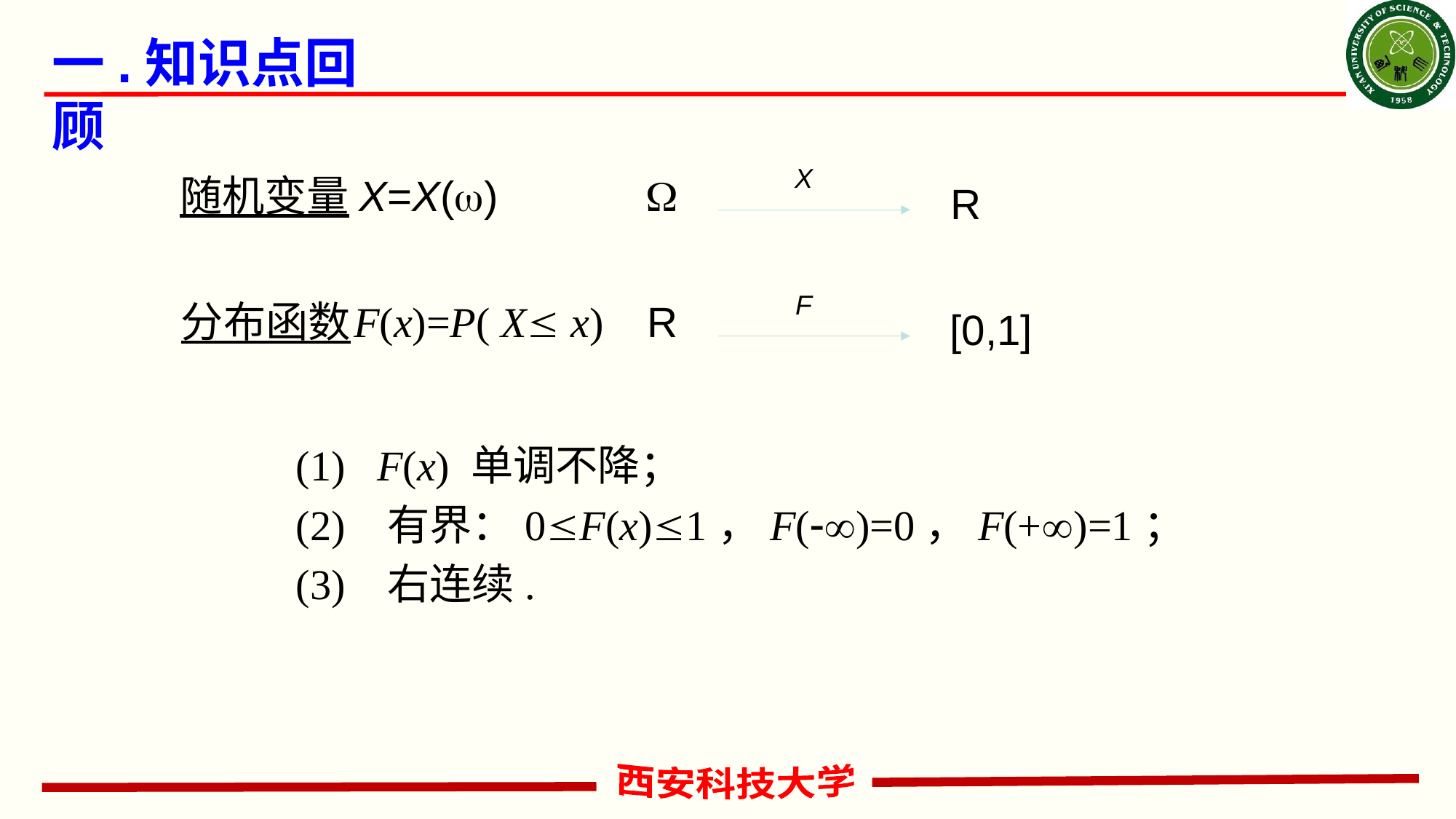

# 一.知识点回顾
X
Ω
R
随机变量X=X(ω)
F
R
[0,1]
分布函数
F(x)=P( X≤ x)
      (1)   F(x) 单调不降；
      (2)   有界：0≤F(x)≤1，F(−∞)=0，F(+∞)=1；
      (3)   右连续.